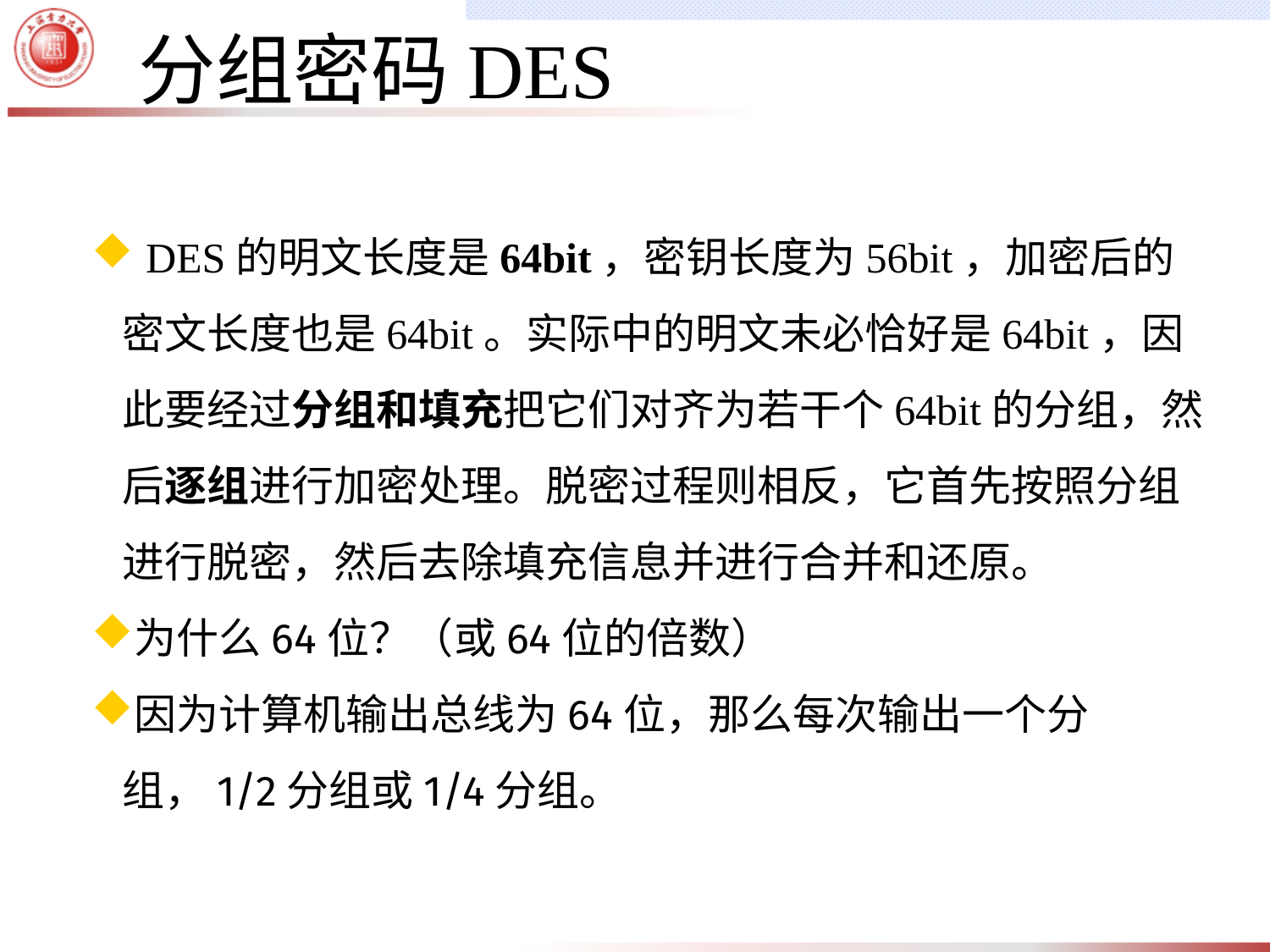

分组密码DES
 DES的明文长度是64bit，密钥长度为56bit，加密后的密文长度也是64bit。实际中的明文未必恰好是64bit，因此要经过分组和填充把它们对齐为若干个64bit的分组，然后逐组进行加密处理。脱密过程则相反，它首先按照分组进行脱密，然后去除填充信息并进行合并和还原。
为什么64位？（或64位的倍数）
因为计算机输出总线为64位，那么每次输出一个分组，1/2分组或1/4分组。